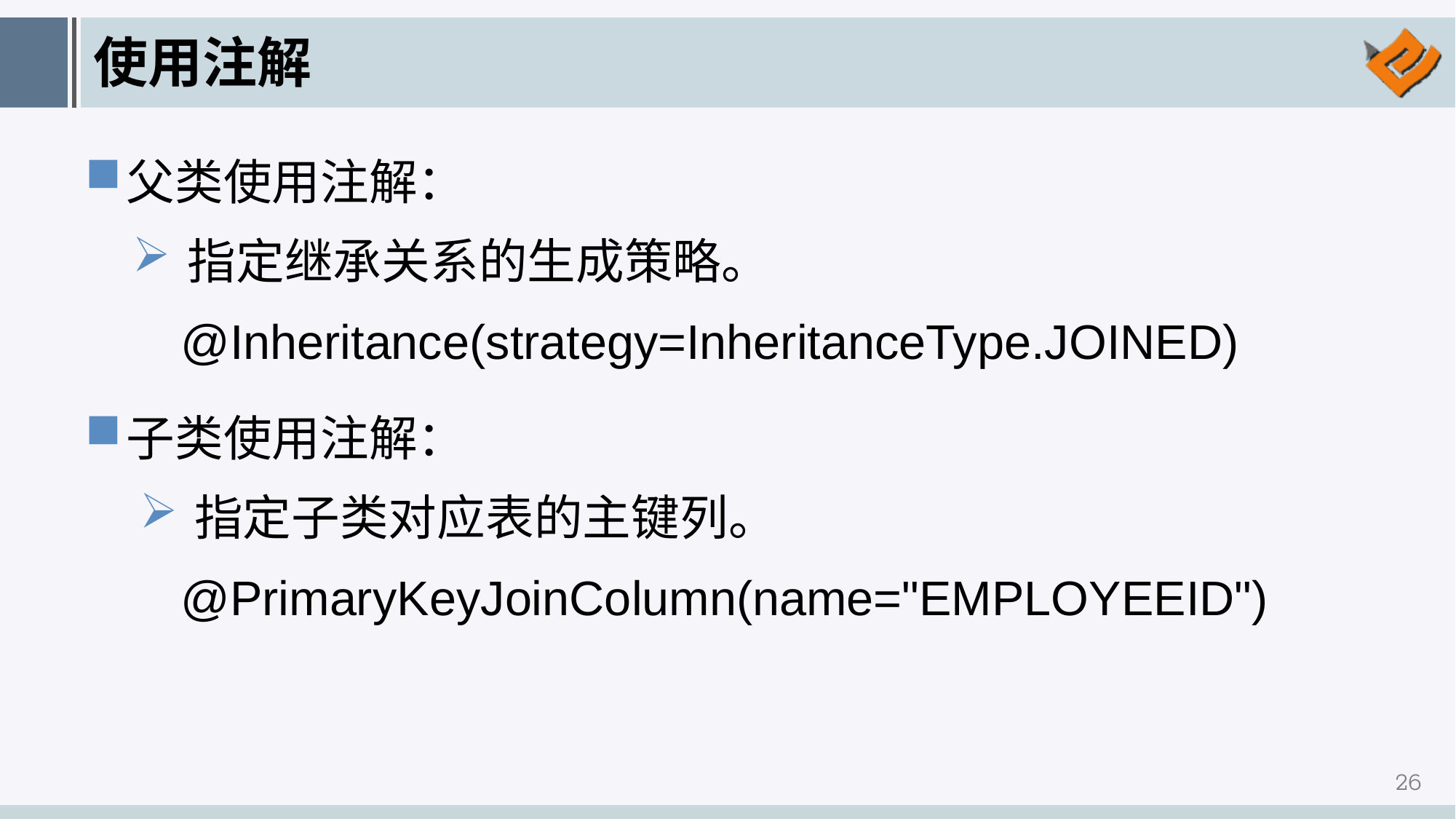

# 使用注解
父类使用注解：
指定继承关系的生成策略。
@Inheritance(strategy=InheritanceType.JOINED)
子类使用注解：
指定子类对应表的主键列。
@PrimaryKeyJoinColumn(name="EMPLOYEEID")